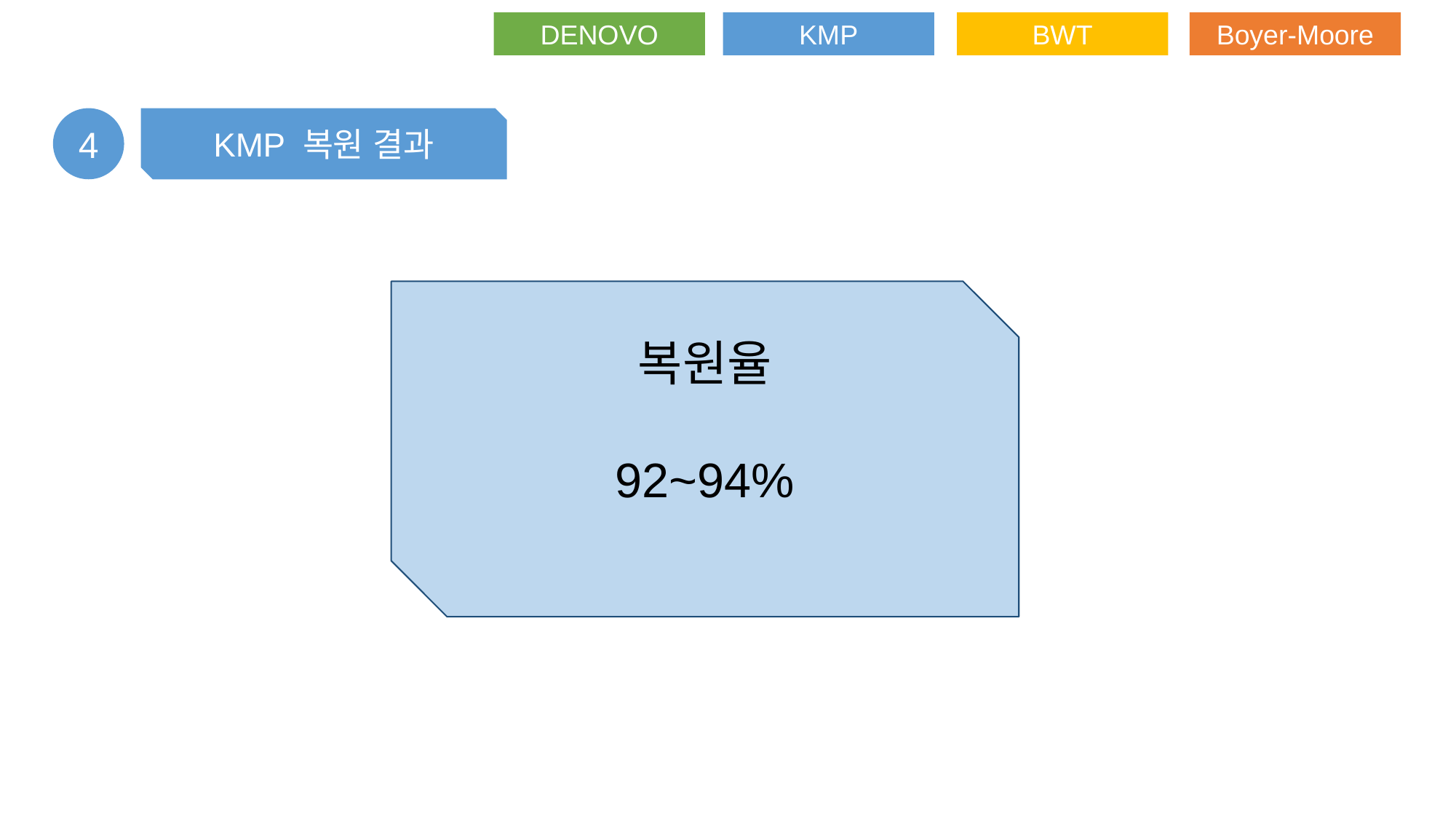

DENOVO
KMP
BWT
Boyer-Moore
4
KMP 복원 결과
복원율

92~94%